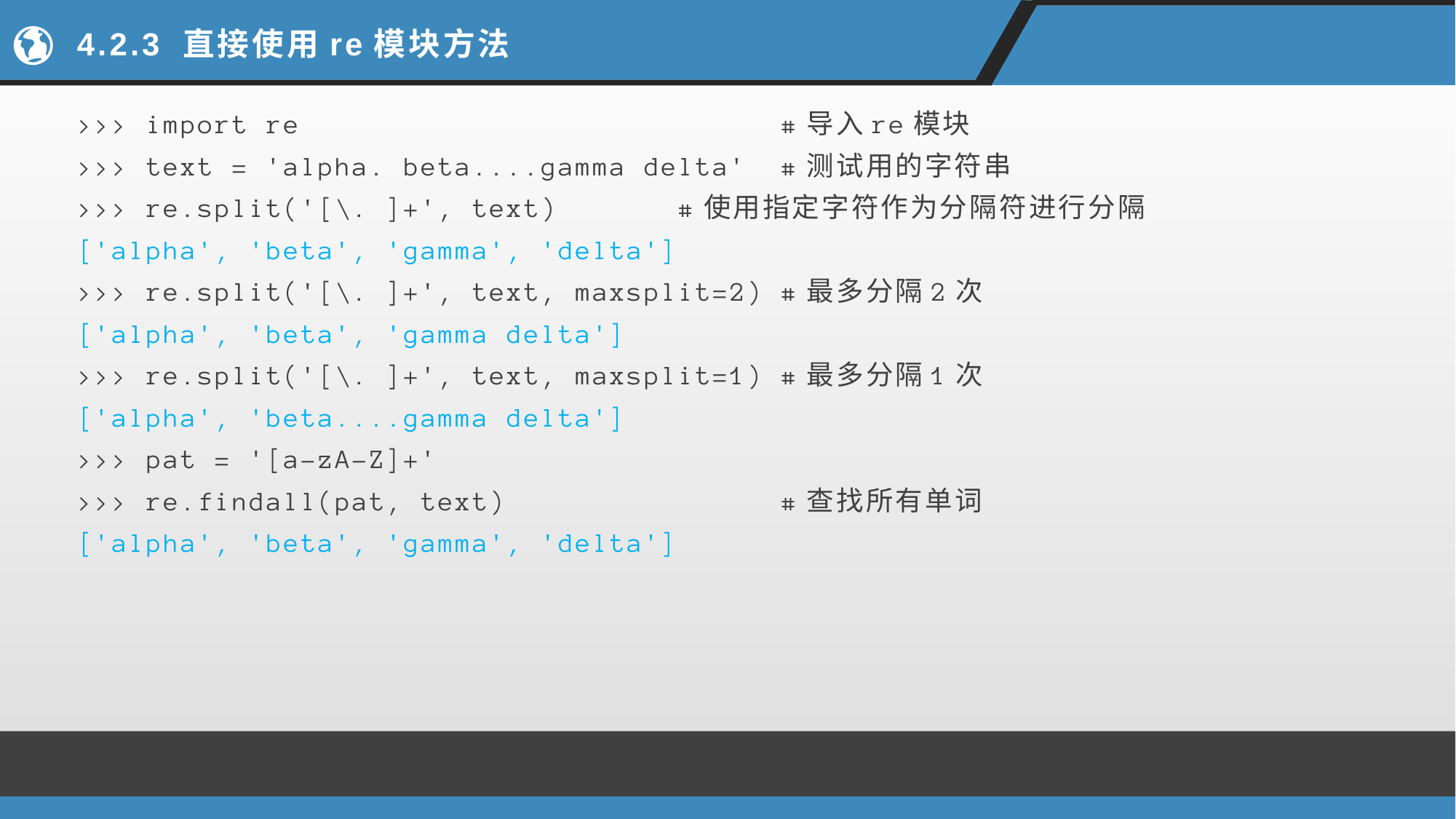

# 4.2.3 直接使用re模块方法

>>> import re                            #导入re模块
>>> text = 'alpha. beta....gamma delta'  #测试用的字符串
>>> re.split('[\. ]+', text)       #使用指定字符作为分隔符进行分隔
['alpha', 'beta', 'gamma', 'delta']
>>> re.split('[\. ]+', text, maxsplit=2) #最多分隔2次
['alpha', 'beta', 'gamma delta']
>>> re.split('[\. ]+', text, maxsplit=1) #最多分隔1次
['alpha', 'beta....gamma delta']
>>> pat = '[a-zA-Z]+'
>>> re.findall(pat, text)                #查找所有单词
['alpha', 'beta', 'gamma', 'delta']
84